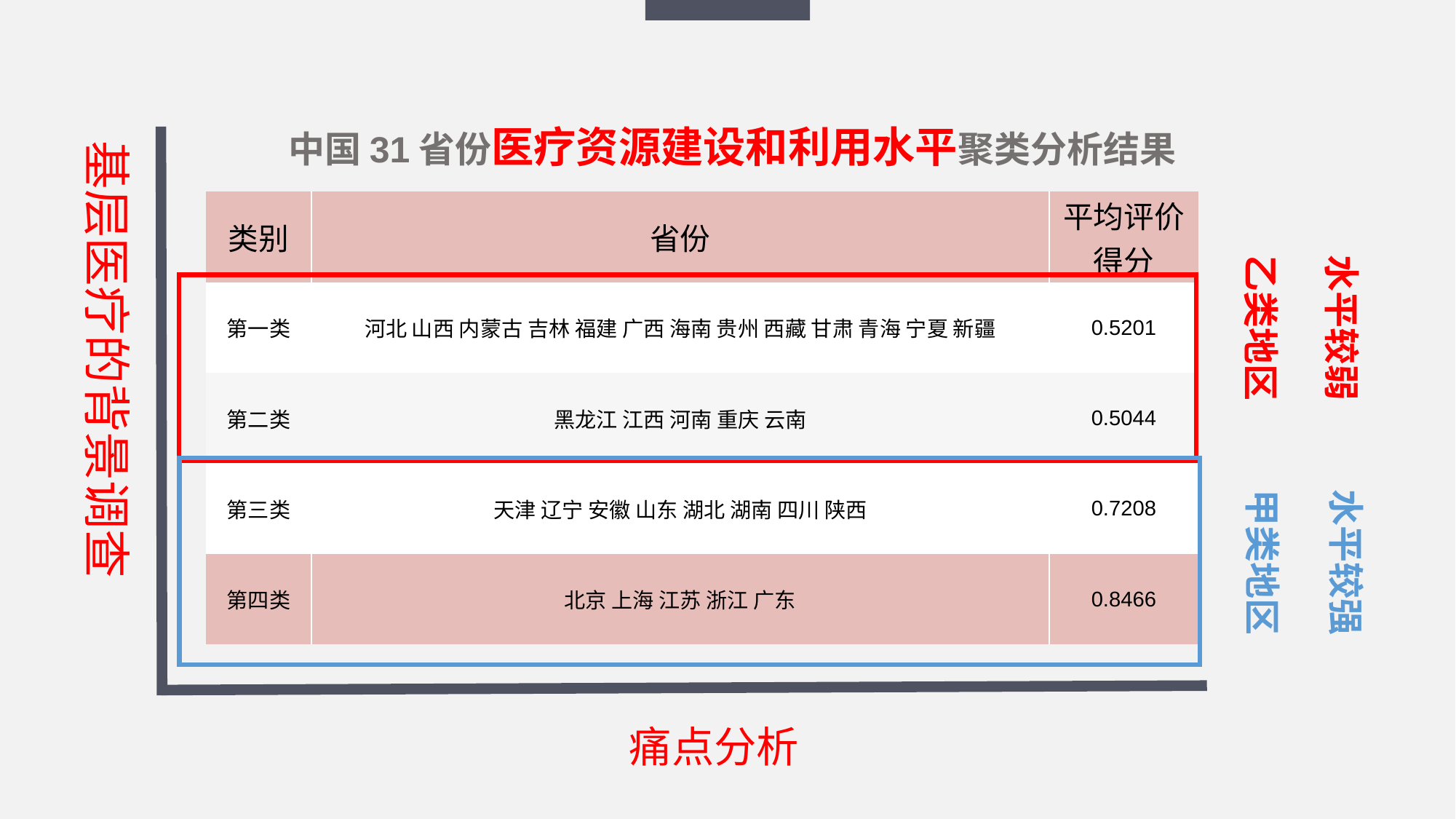

中国31省份医疗资源建设和利用水平聚类分析结果
基层医疗的背景调查
| 类别 | 省份 | 平均评价得分 |
| --- | --- | --- |
| 第一类 | 河北 山西 内蒙古 吉林 福建 广西 海南 贵州 西藏 甘肃 青海 宁夏 新疆 | 0.5201 |
| 第二类 | 黑龙江 江西 河南 重庆 云南 | 0.5044 |
| 第三类 | 天津 辽宁 安徽 山东 湖北 湖南 四川 陕西 | 0.7208 |
| 第四类 | 北京 上海 江苏 浙江 广东 | 0.8466 |
乙类地区
水平较弱

甲类地区
水平较强
痛点分析